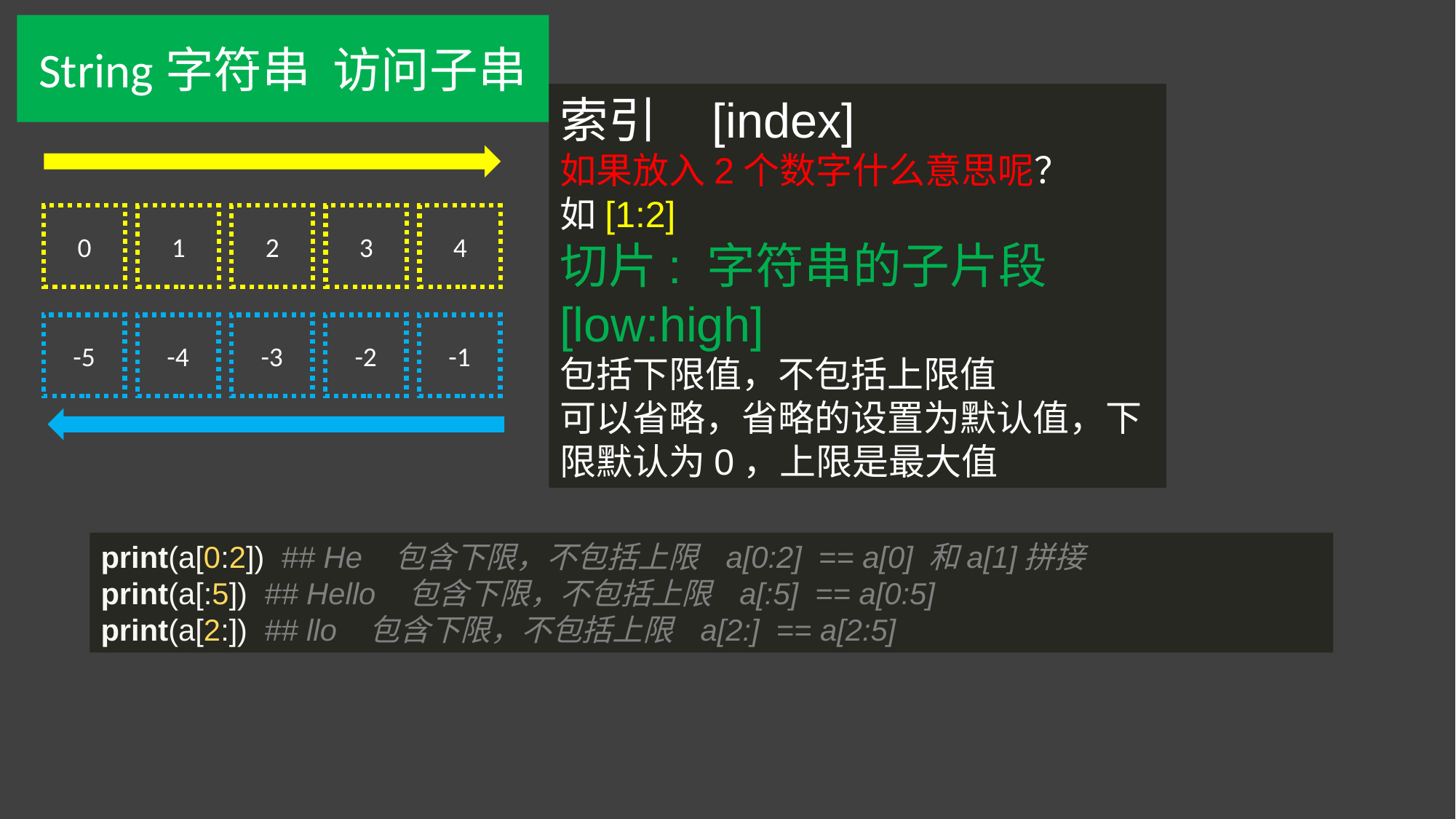

String字符串  访问子串
索引    [index]
如果放入2个数字什么意思呢？
如[1:2]
切片: 字符串的子片段
[low:high]
包括下限值，不包括上限值
可以省略，省略的设置为默认值，下限默认为0，上限是最大值

0
1
2
3
4
-5
-4
-3
-2
-1

print(a[0:2])  ## He   包含下限，不包括上限   a[0:2]  == a[0] 和a[1]拼接
print(a[:5])  ## Hello   包含下限，不包括上限   a[:5]  == a[0:5]
print(a[2:])  ## llo   包含下限，不包括上限   a[2:]  == a[2:5]